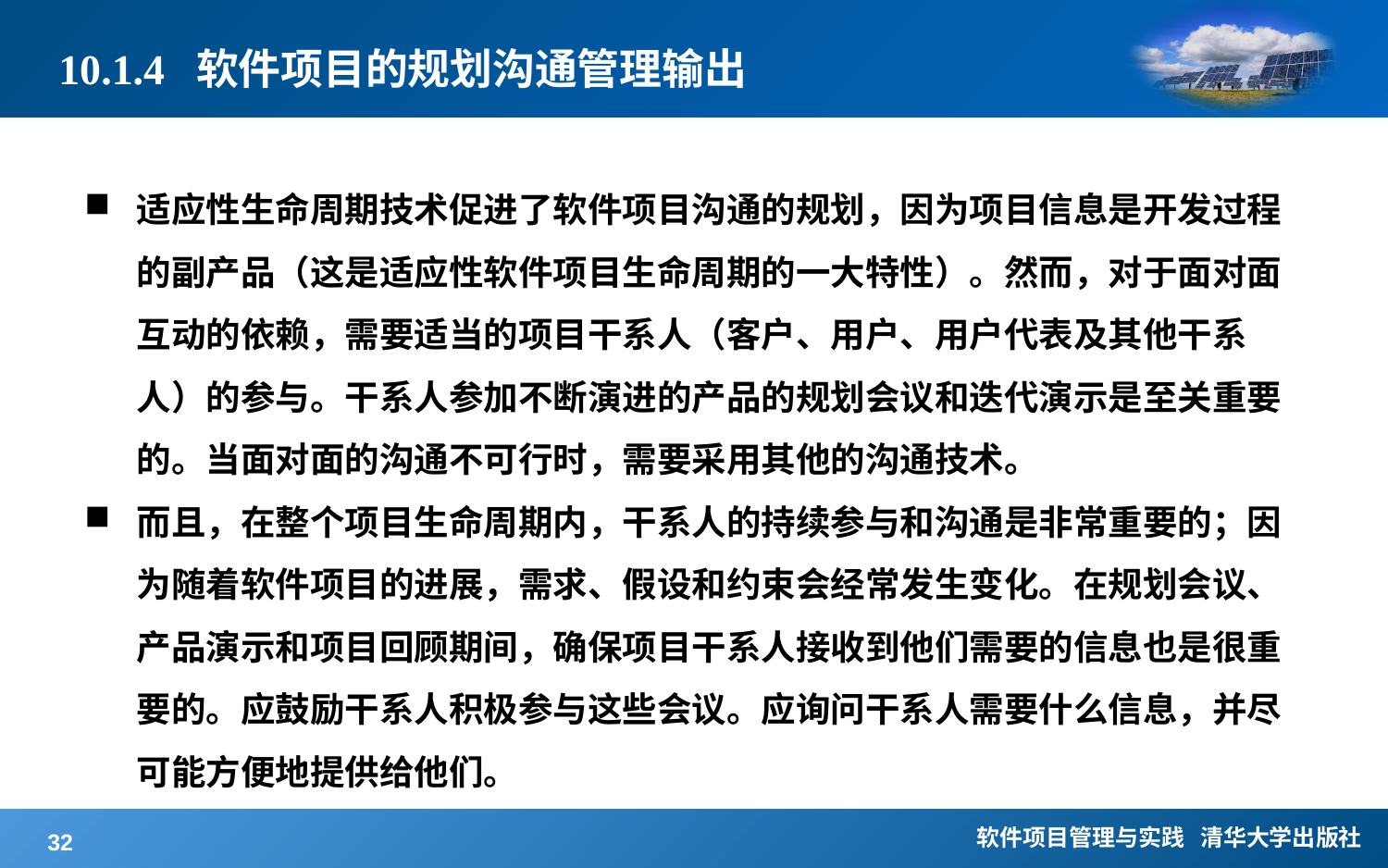

# 10.1.4  软件项目的规划沟通管理输出
适应性生命周期技术促进了软件项目沟通的规划，因为项目信息是开发过程的副产品（这是适应性软件项目生命周期的一大特性）。然而，对于面对面互动的依赖，需要适当的项目干系人（客户、用户、用户代表及其他干系人）的参与。干系人参加不断演进的产品的规划会议和迭代演示是至关重要的。当面对面的沟通不可行时，需要采用其他的沟通技术。
而且，在整个项目生命周期内，干系人的持续参与和沟通是非常重要的；因为随着软件项目的进展，需求、假设和约束会经常发生变化。在规划会议、产品演示和项目回顾期间，确保项目干系人接收到他们需要的信息也是很重要的。应鼓励干系人积极参与这些会议。应询问干系人需要什么信息，并尽可能方便地提供给他们。